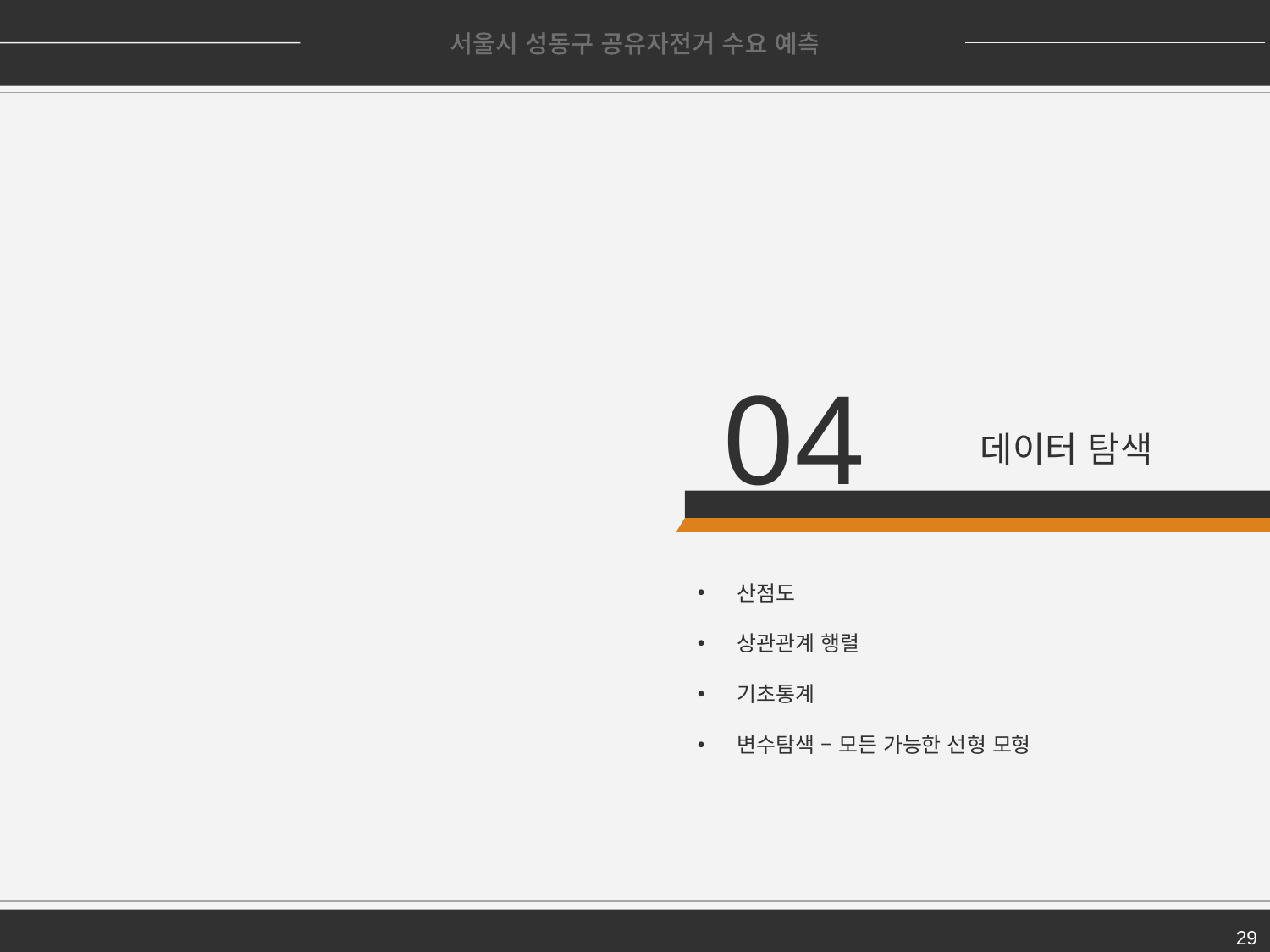

서울시 성동구 공유자전거 수요 예측
04
데이터 탐색

산점도

상관관계 행렬

기초통계

변수탐색 – 모든 가능한 선형 모형

29